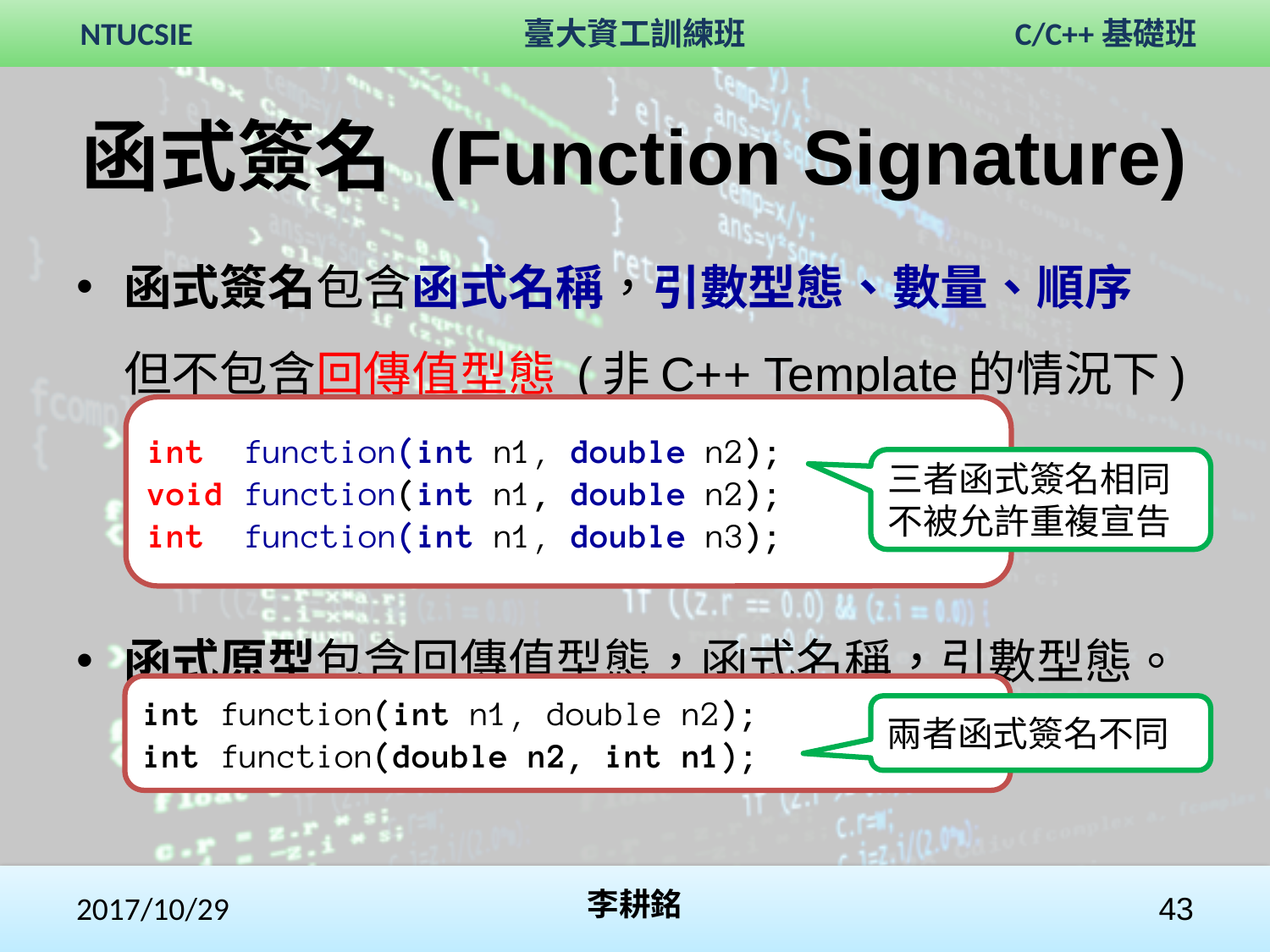

# 函式簽名 (Function Signature)
函式簽名包含函式名稱，引數型態、數量、順序
但不包含回傳值型態 (非C++ Template的情況下)

函式原型包含回傳值型態，函式名稱，引數型態。

int  function(int n1, double n2);
void function(int n1, double n2);
int  function(int n1, double n3);
三者函式簽名相同
不被允許重複宣告
int function(int n1, double n2);
int function(double n2, int n1);
兩者函式簽名不同
2017/10/29
李耕銘
43